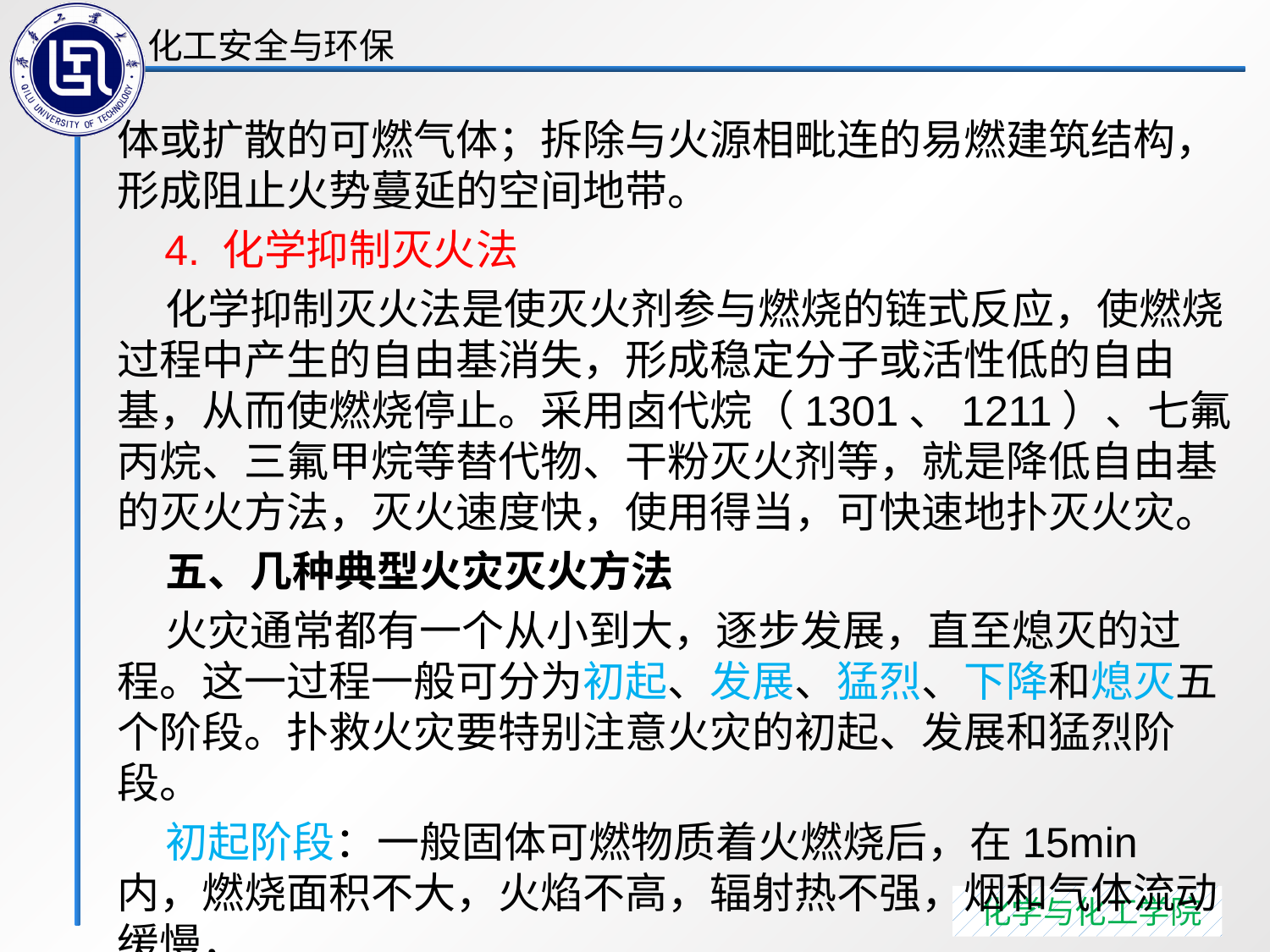

体或扩散的可燃气体；拆除与火源相毗连的易燃建筑结构，形成阻止火势蔓延的空间地带。
    4. 化学抑制灭火法
    化学抑制灭火法是使灭火剂参与燃烧的链式反应，使燃烧过程中产生的自由基消失，形成稳定分子或活性低的自由基，从而使燃烧停止。采用卤代烷（1301、1211）、七氟丙烷、三氟甲烷等替代物、干粉灭火剂等，就是降低自由基的灭火方法，灭火速度快，使用得当，可快速地扑灭火灾。
    五、几种典型火灾灭火方法
    火灾通常都有一个从小到大，逐步发展，直至熄灭的过程。这一过程一般可分为初起、发展、猛烈、下降和熄灭五个阶段。扑救火灾要特别注意火灾的初起、发展和猛烈阶段。
    初起阶段：一般固体可燃物质着火燃烧后，在15min 内，燃烧面积不大，火焰不高，辐射热不强，烟和气体流动缓慢，